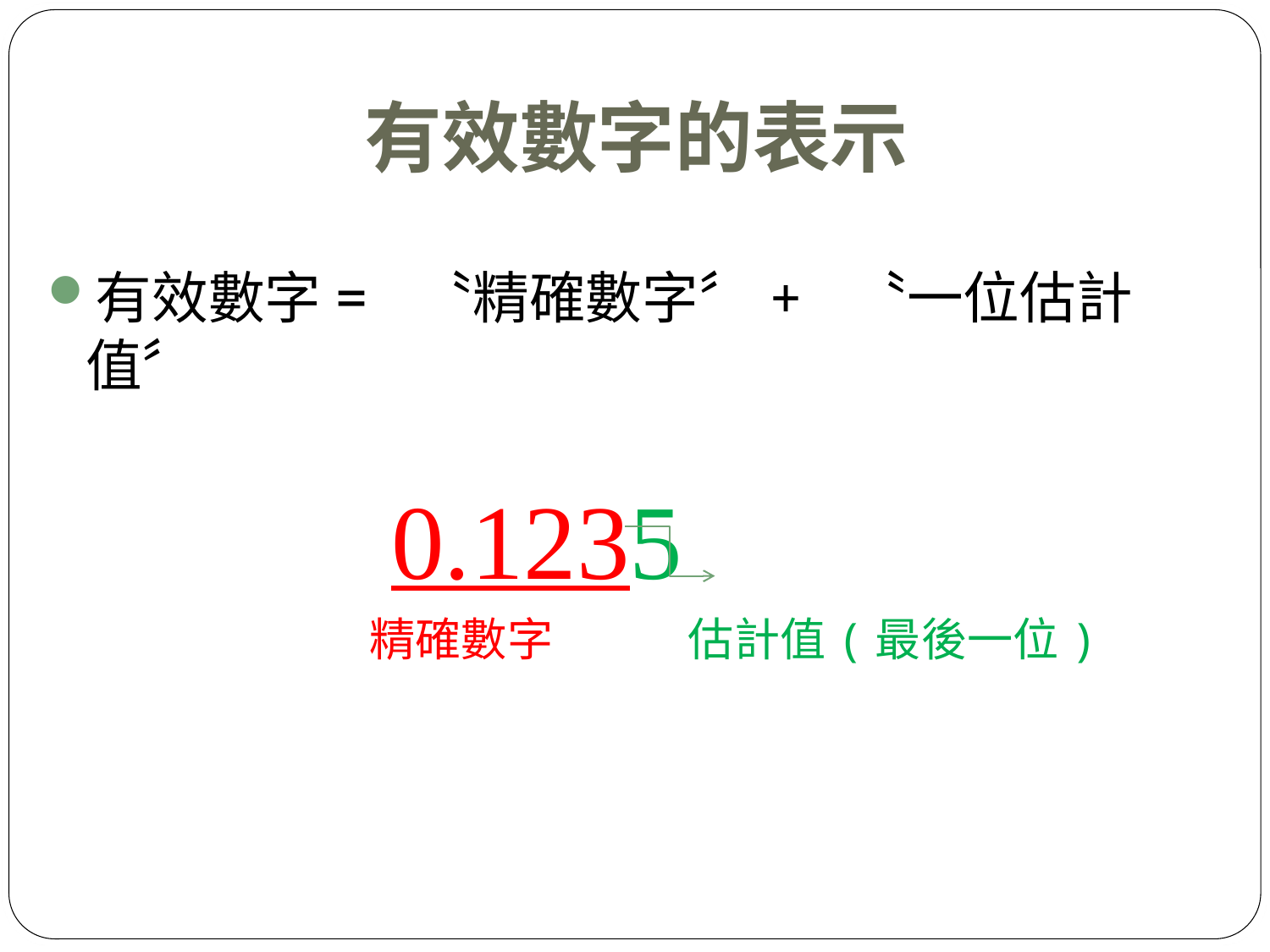

# 有效數字的表示
有效數字= 〝精確數字〞+ 〝一位估計值〞

             0.1235
                              精確數字             估計值(最後一位)